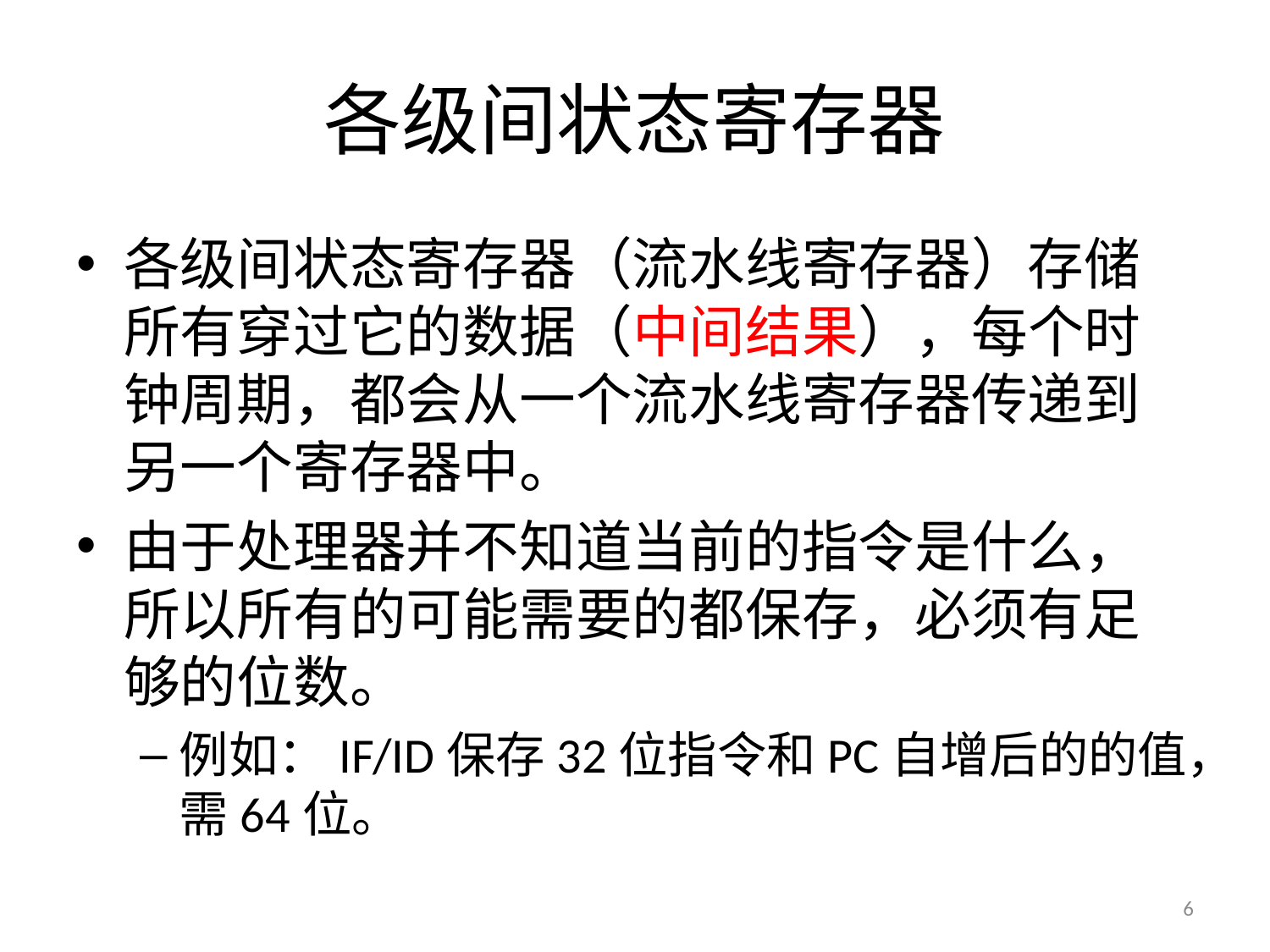

# 各级间状态寄存器
各级间状态寄存器（流水线寄存器）存储所有穿过它的数据（中间结果），每个时钟周期，都会从一个流水线寄存器传递到另一个寄存器中。
由于处理器并不知道当前的指令是什么，所以所有的可能需要的都保存，必须有足够的位数。
例如：IF/ID保存32位指令和PC自增后的的值，需64位。
6